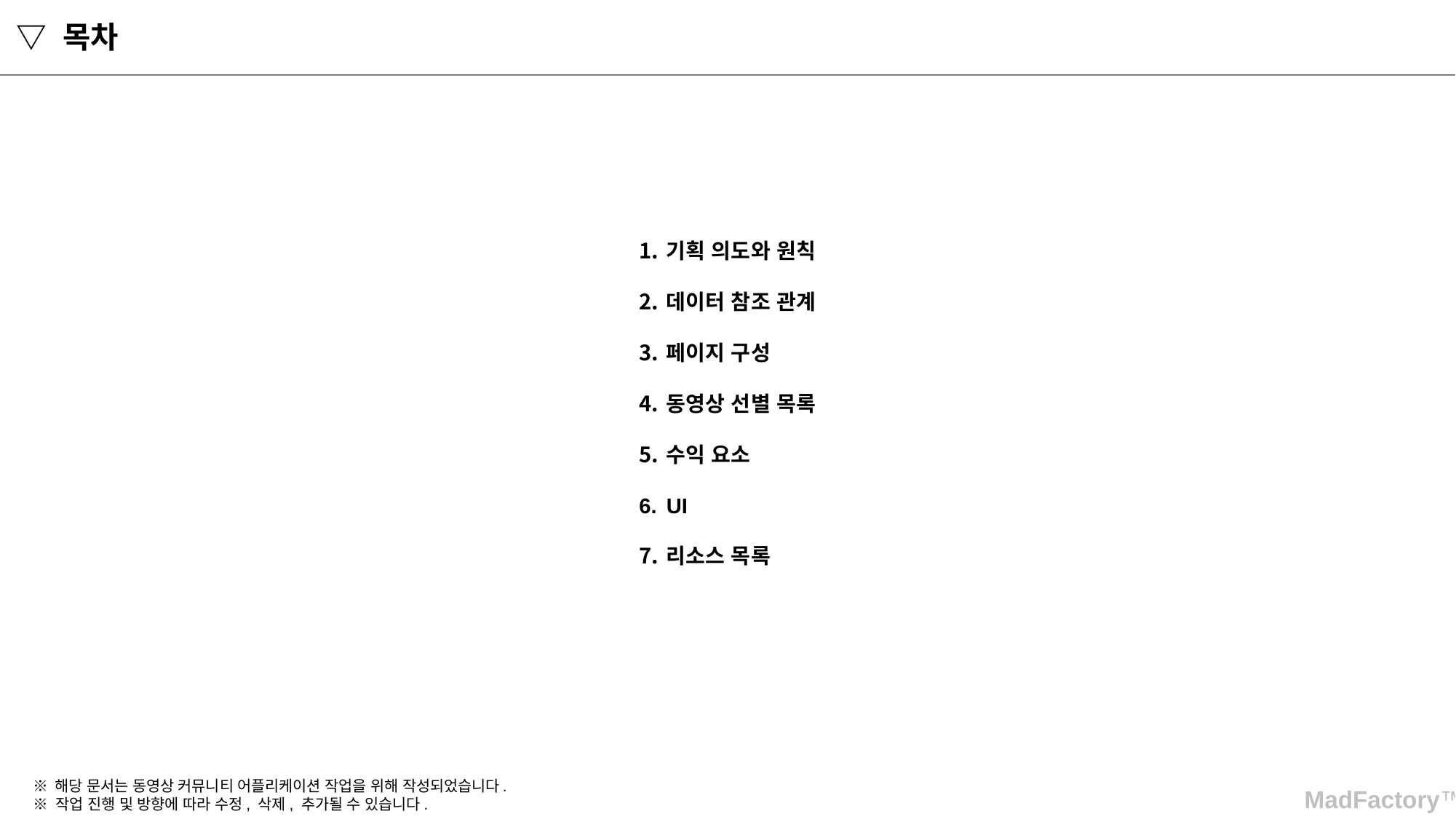

▽ 목차

기획 의도와 원칙

데이터 참조 관계

페이지 구성

동영상 선별 목록

수익 요소

UI

리소스 목록
※ 해당 문서는 동영상 커뮤니티 어플리케이션 작업을 위해 작성되었습니다.
※ 작업 진행 및 방향에 따라 수정, 삭제, 추가될 수 있습니다.
MadFactory™